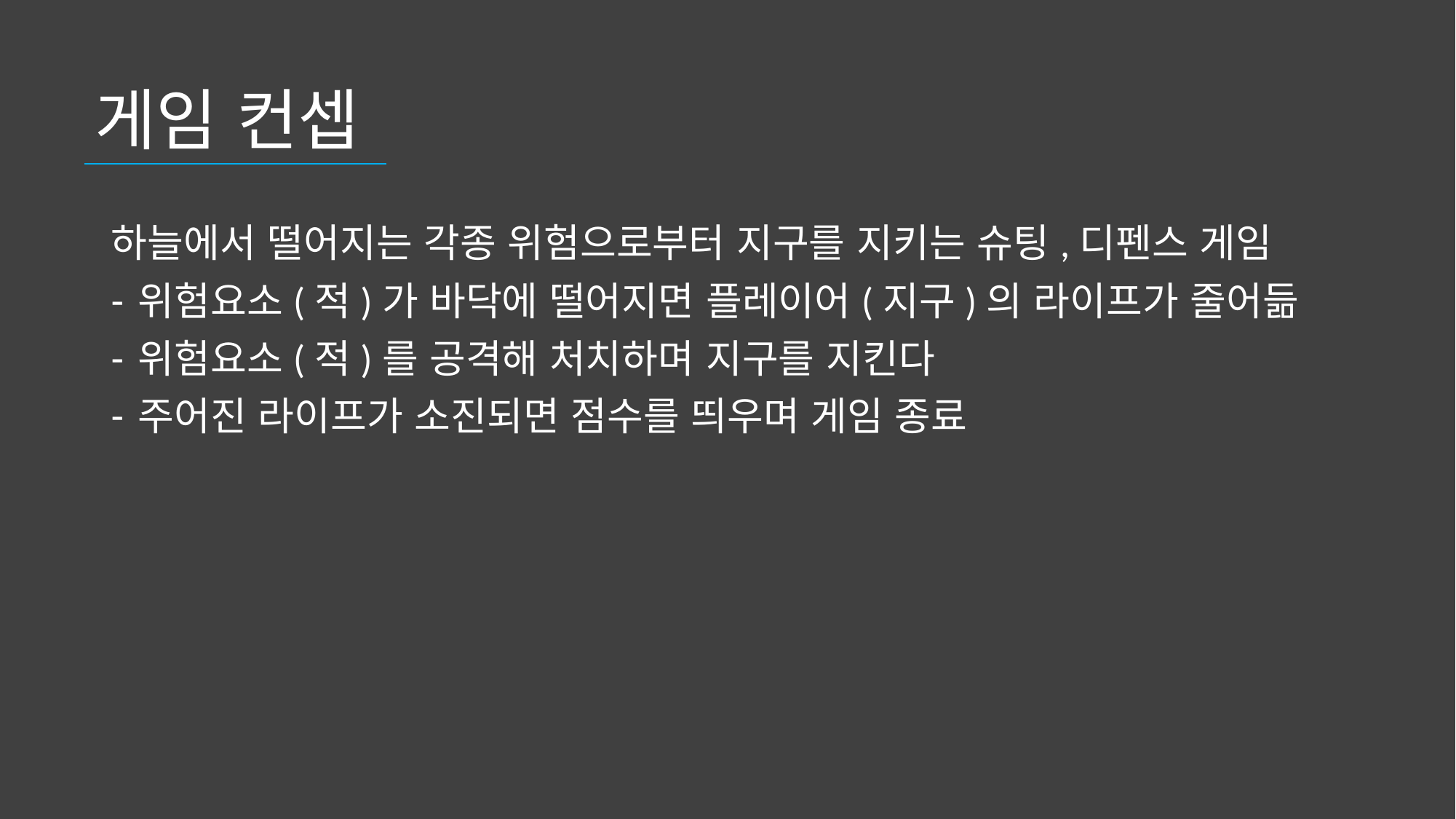

# 게임 컨셉
하늘에서 떨어지는 각종 위험으로부터 지구를 지키는 슈팅,디펜스 게임
위험요소(적)가 바닥에 떨어지면 플레이어(지구)의 라이프가 줄어듦
위험요소(적)를 공격해 처치하며 지구를 지킨다
주어진 라이프가 소진되면 점수를 띄우며 게임 종료